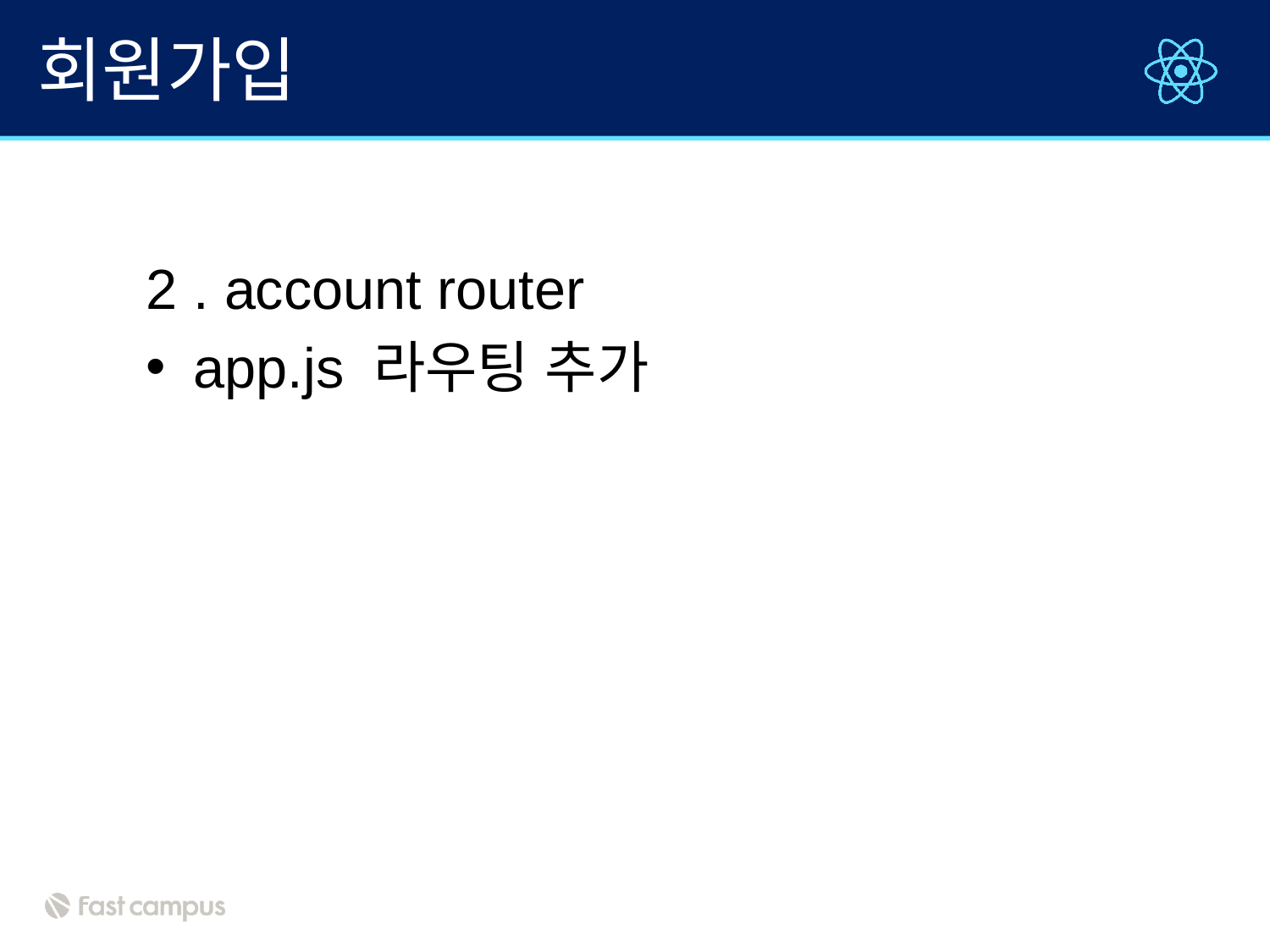

# 회원가입
2 . account router
app.js 라우팅 추가